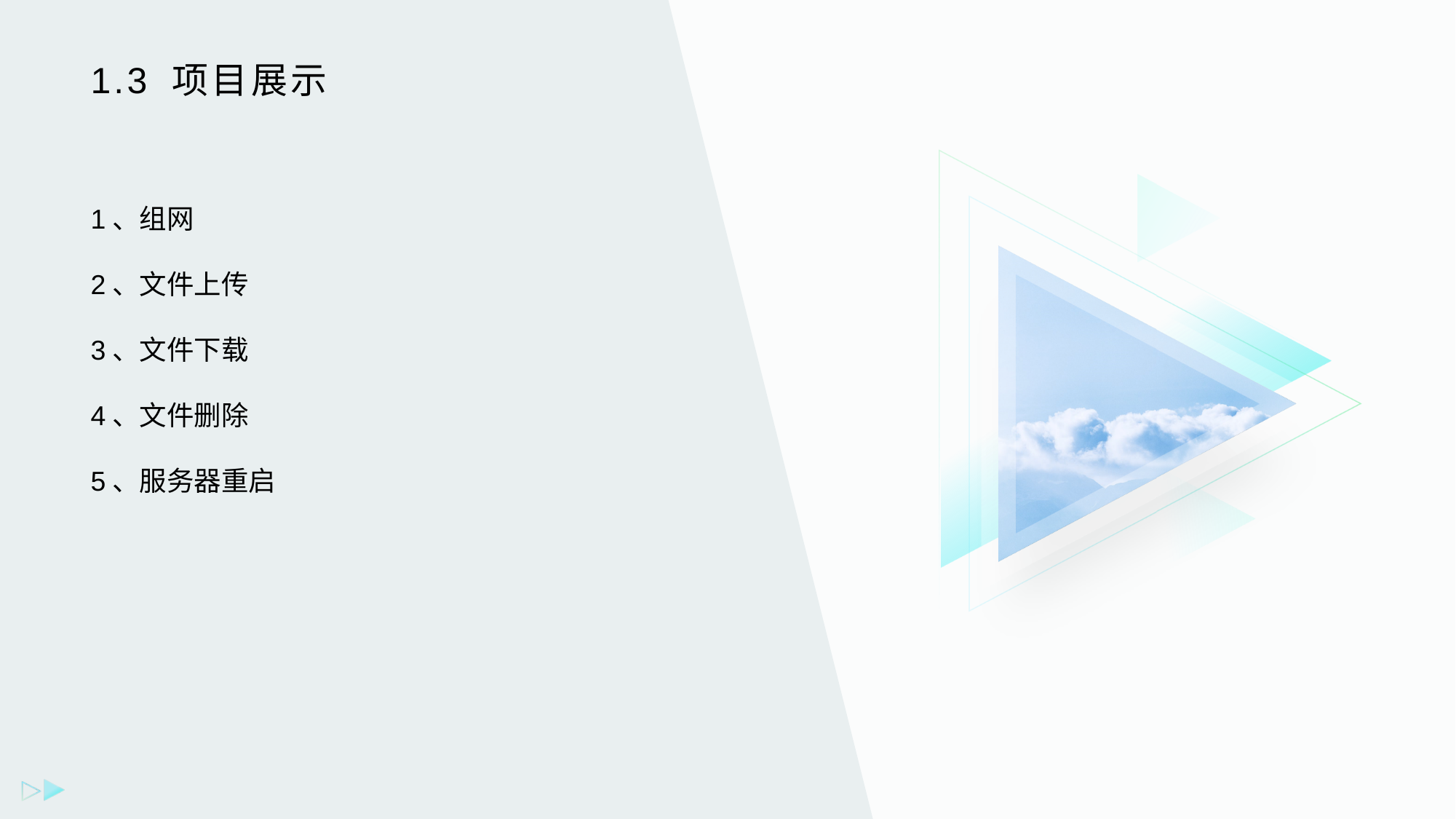

# 1.3 项目展示
1、组网

2、文件上传

3、文件下载

4、文件删除

5、服务器重启